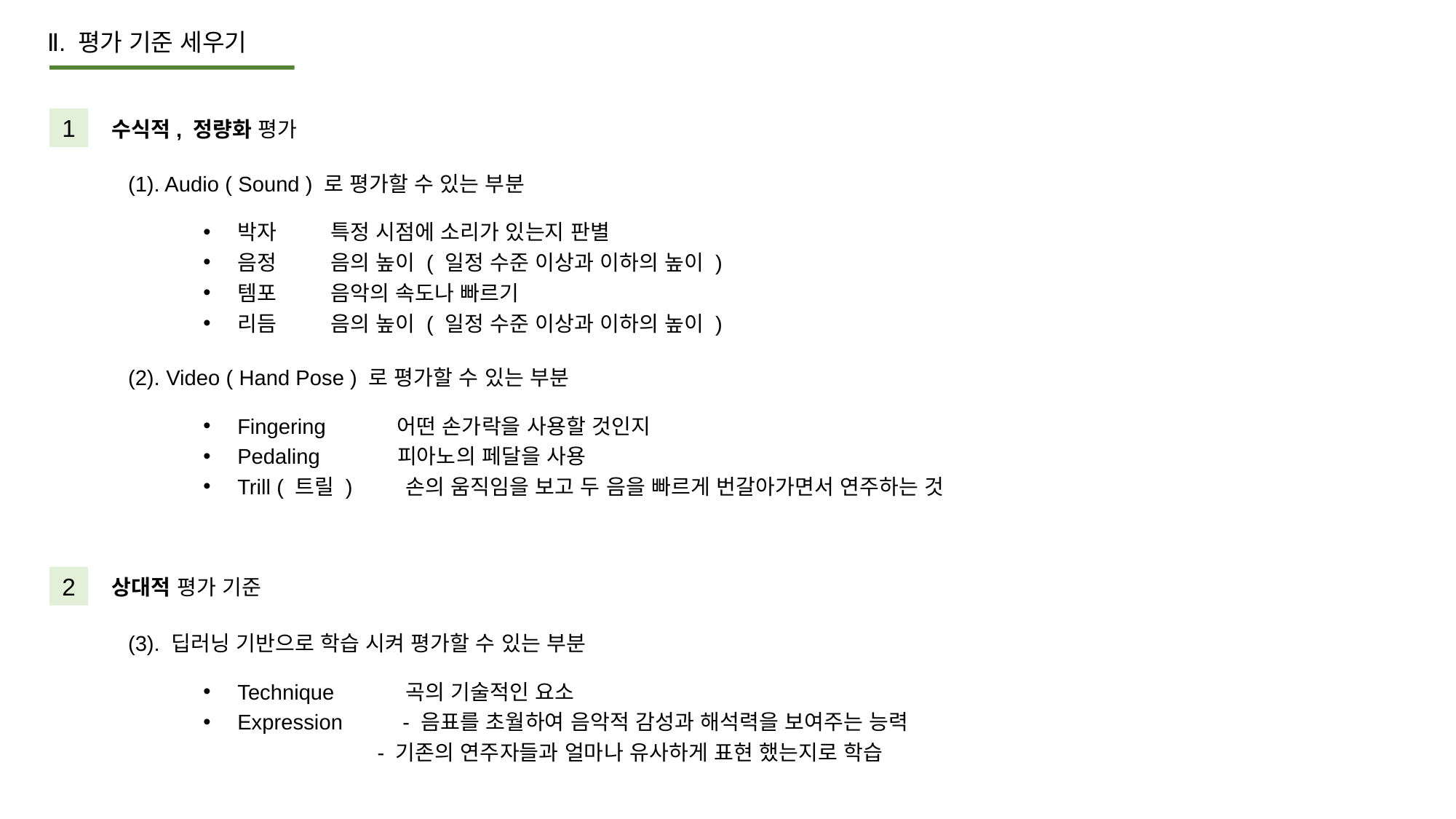

Ⅱ. 평가 기준 세우기

1
수식적, 정량화 평가
(1). Audio ( Sound ) 로 평가할 수 있는 부분
박자         특정 시점에 소리가 있는지 판별
음정         음의 높이 ( 일정 수준 이상과 이하의 높이 )
템포         음악의 속도나 빠르기
리듬         음의 높이 ( 일정 수준 이상과 이하의 높이 )
(2). Video ( Hand Pose ) 로 평가할 수 있는 부분
Fingering           어떤 손가락을 사용할 것인지
Pedaling            피아노의 페달을 사용
Trill ( 트릴 )        손의 움직임을 보고 두 음을 빠르게 번갈아가면서 연주하는 것
2
상대적 평가 기준
(3). 딥러닝 기반으로 학습 시켜 평가할 수 있는 부분
Technique           곡의 기술적인 요소
Expression          - 음표를 초월하여 음악적 감성과 해석력을 보여주는 능력
                             - 기존의 연주자들과 얼마나 유사하게 표현 했는지로 학습